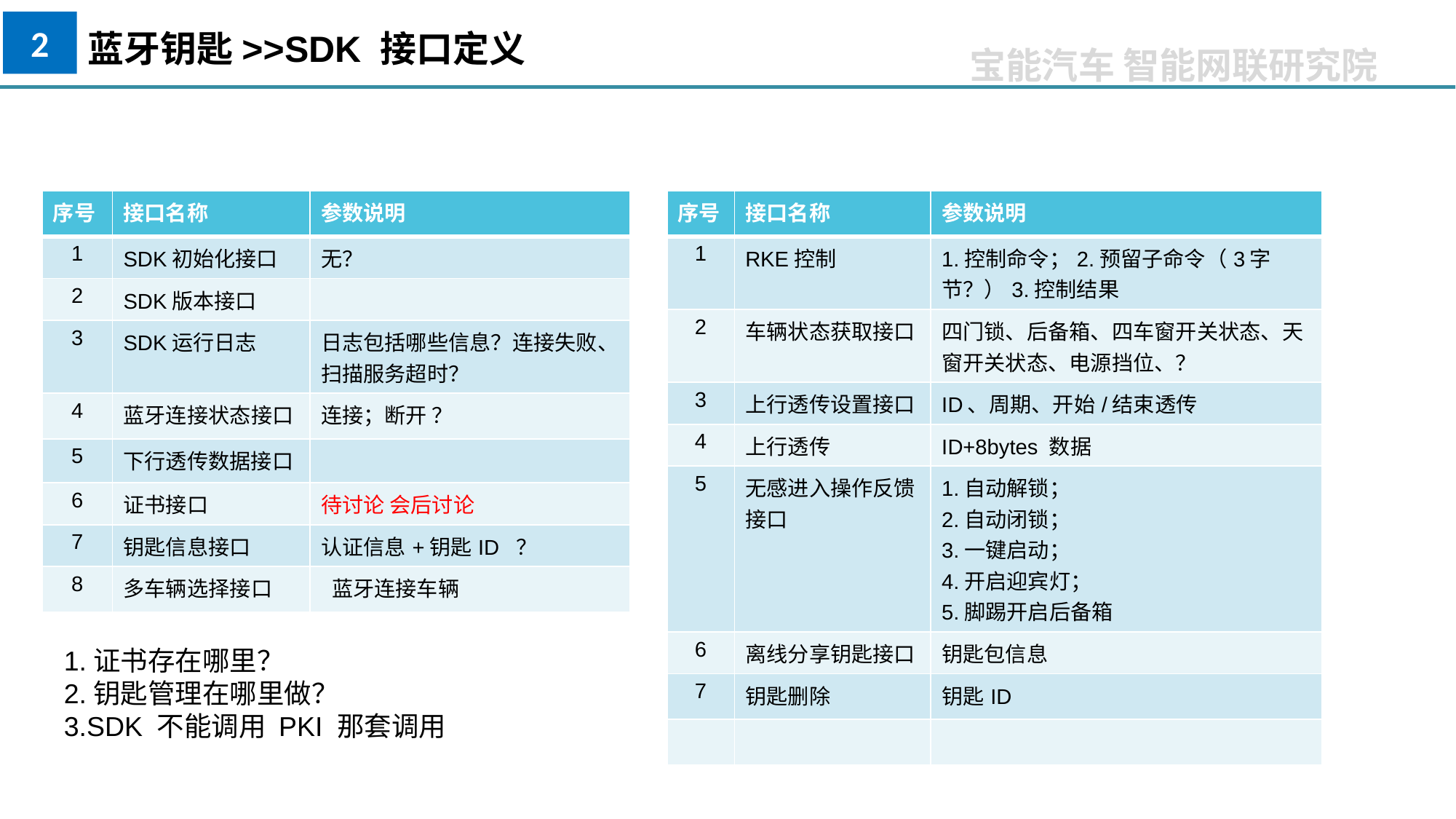

2
蓝牙钥匙>>SDK 接口定义
| 序号 | 接口名称 | 参数说明 |
| --- | --- | --- |
| 1 | SDK初始化接口 | 无？ |
| 2 | SDK版本接口 |  |
| 3 | SDK运行日志 | 日志包括哪些信息？连接失败、扫描服务超时？ |
| 4 | 蓝牙连接状态接口 | 连接；断开 ？ |
| 5 | 下行透传数据接口 |  |
| 6 | 证书接口 | 待讨论 会后讨论 |
| 7 | 钥匙信息接口 | 认证信息+钥匙ID ？ |
| 8 | 多车辆选择接口 | 蓝牙连接车辆 |
| 序号 | 接口名称 | 参数说明 |
| --- | --- | --- |
| 1 | RKE控制 | 1.控制命令；2.预留子命令（3字节？）3.控制结果 |
| 2 | 车辆状态获取接口 | 四门锁、后备箱、四车窗开关状态、天窗开关状态、电源挡位、？ |
| 3 | 上行透传设置接口 | ID、周期、开始/结束透传 |
| 4 | 上行透传 | ID+8bytes 数据 |
| 5 | 无感进入操作反馈接口 | 1.自动解锁； 2.自动闭锁； 3.一键启动； 4.开启迎宾灯； 5.脚踢开启后备箱 |
| 6 | 离线分享钥匙接口 | 钥匙包信息 |
| 7 | 钥匙删除 | 钥匙ID |
|  |  |  |
1.证书存在哪里？
2.钥匙管理在哪里做？
3.SDK 不能调用 PKI 那套调用